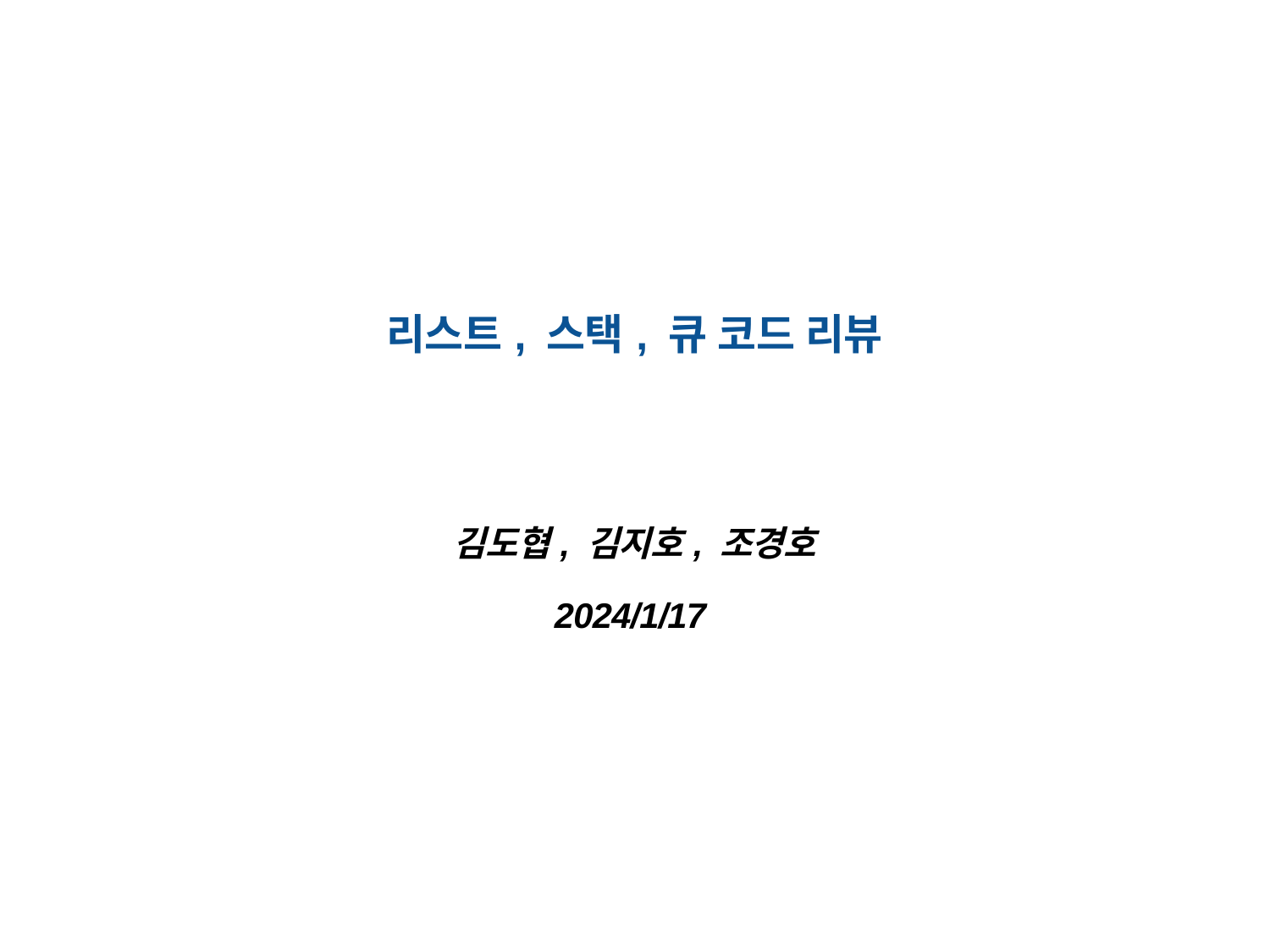

# 리스트, 스택, 큐 코드 리뷰
김도협, 김지호, 조경호
2024/1/17